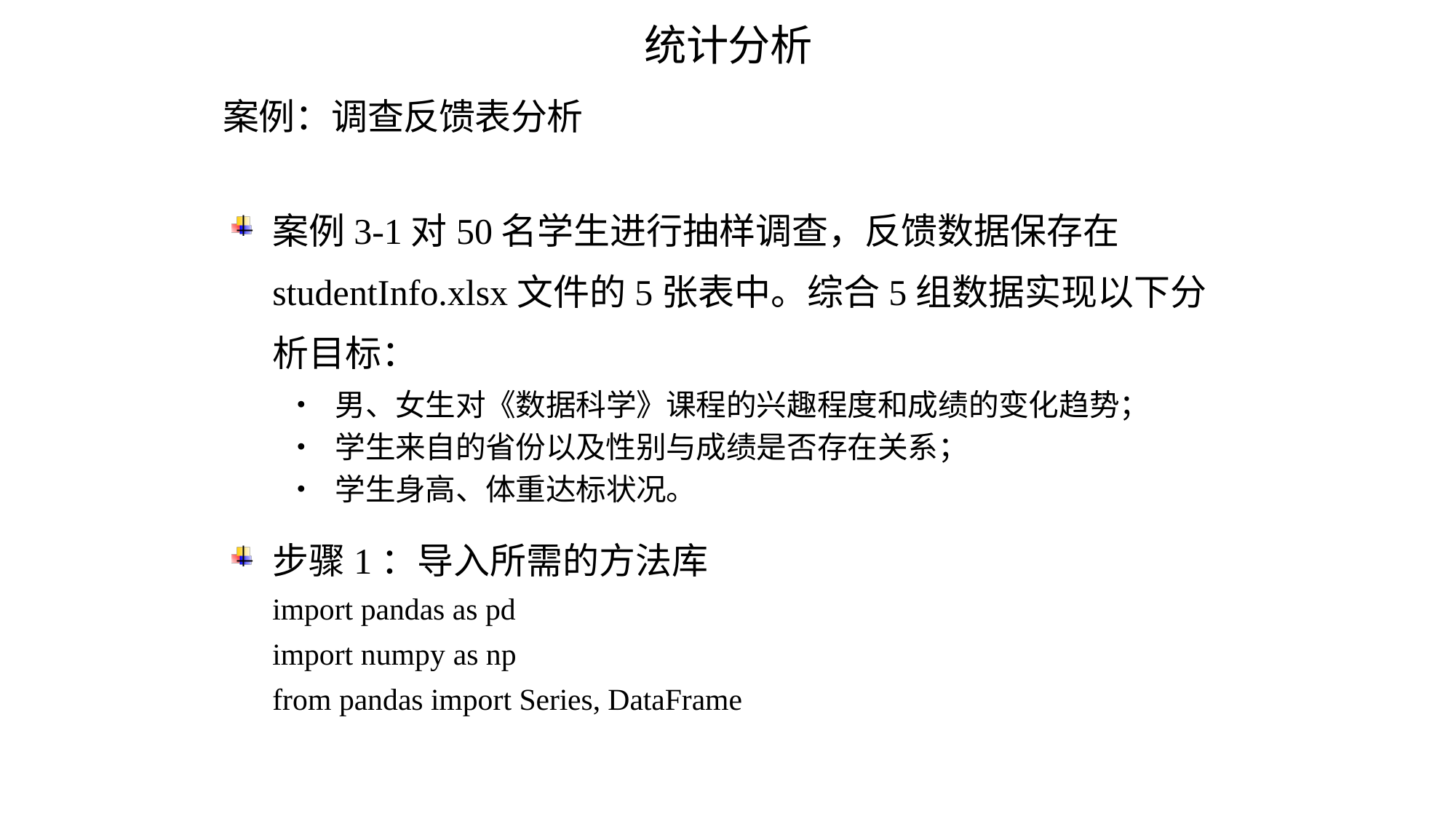

统计分析
# 案例：调查反馈表分析
案例3-1对50名学生进行抽样调查，反馈数据保存在studentInfo.xlsx文件的5张表中。综合5组数据实现以下分析目标：

•	男、女生对《数据科学》课程的兴趣程度和成绩的变化趋势；
•	学生来自的省份以及性别与成绩是否存在关系；
•	学生身高、体重达标状况。

步骤1：导入所需的方法库
import pandas as pd
import numpy as np
from pandas import Series, DataFrame